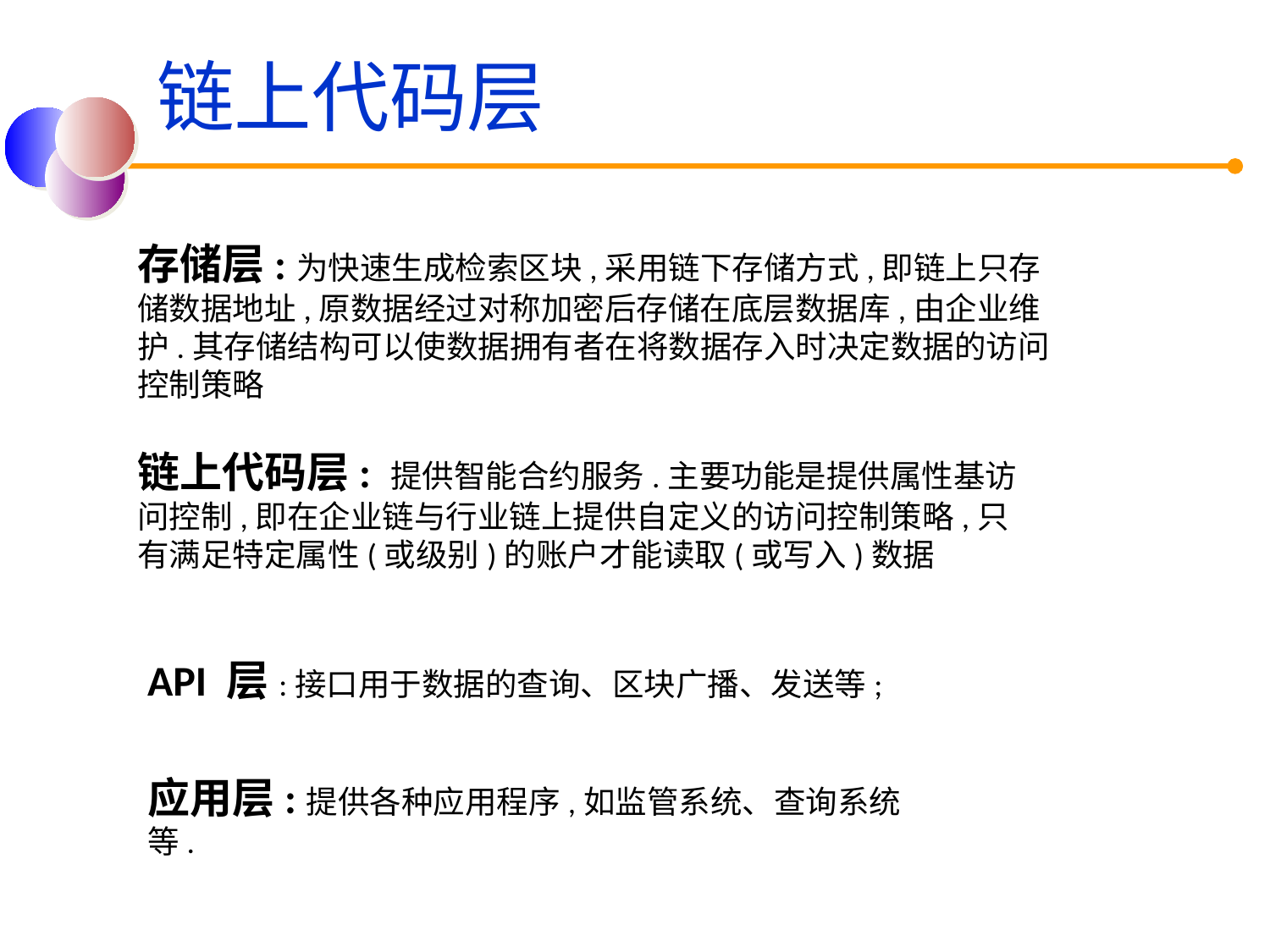

链上代码层

存储层:为快速生成检索区块,采用链下存储方式,即链上只存储数据地址,原数据经过对称加密后存储在底层数据库,由企业维护.其存储结构可以使数据拥有者在将数据存入时决定数据的访问控制策略
链上代码层: 提供智能合约服务.主要功能是提供属性基访问控制,即在企业链与行业链上提供自定义的访问控制策略,只有满足特定属性(或级别)的账户才能读取(或写入)数据
API 层:接口用于数据的查询、区块广播、发送等;
应用层:提供各种应用程序,如监管系统、查询系统等.
8